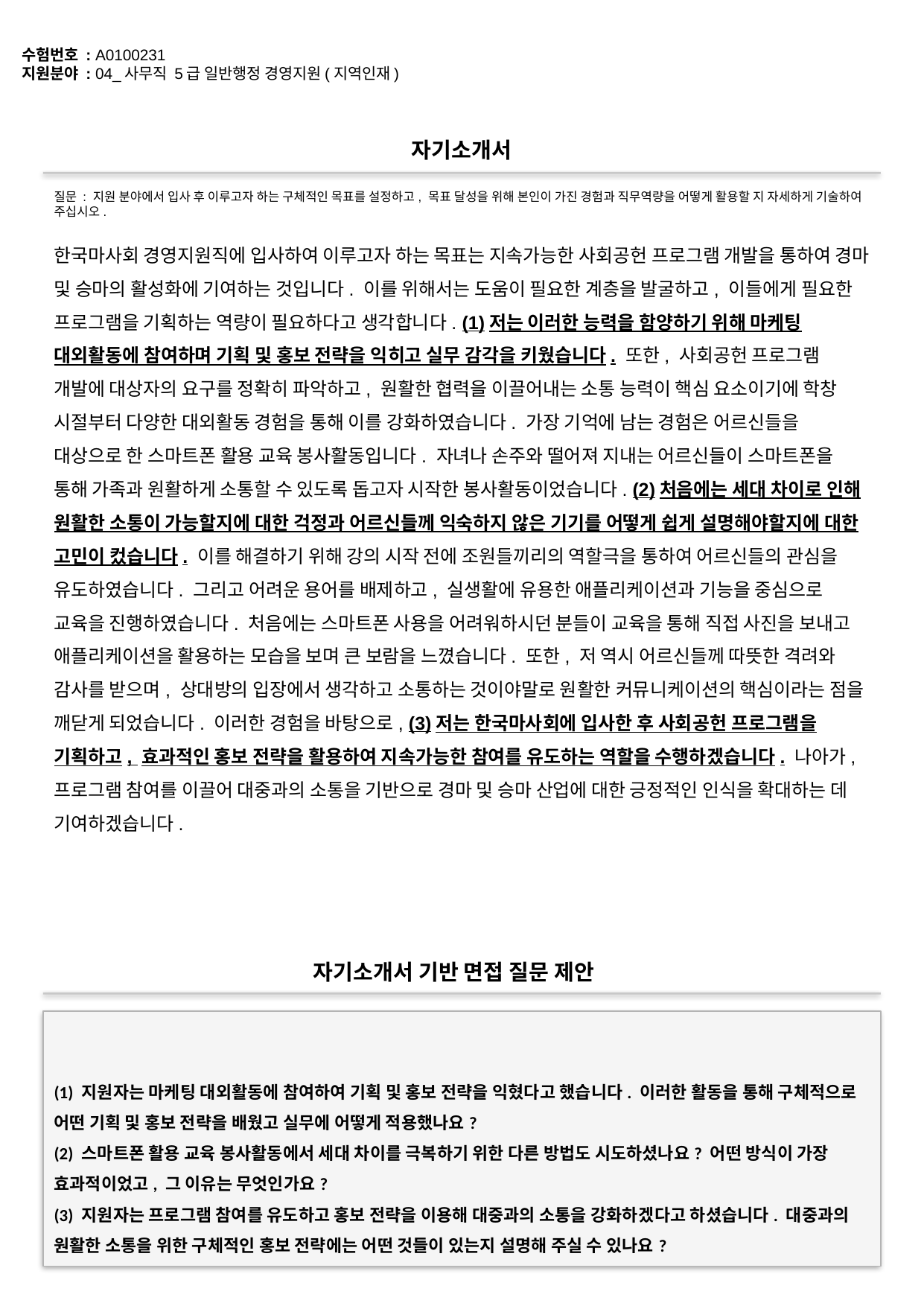

수험번호 : A0100231
지원분야 : 04_사무직 5급 일반행정 경영지원(지역인재)
#

자기소개서

질문 : 지원 분야에서 입사 후 이루고자 하는 구체적인 목표를 설정하고, 목표 달성을 위해 본인이 가진 경험과 직무역량을 어떻게 활용할 지 자세하게 기술하여 주십시오.

한국마사회 경영지원직에 입사하여 이루고자 하는 목표는 지속가능한 사회공헌 프로그램 개발을 통하여 경마 및 승마의 활성화에 기여하는 것입니다. 이를 위해서는 도움이 필요한 계층을 발굴하고, 이들에게 필요한 프로그램을 기획하는 역량이 필요하다고 생각합니다. (1)저는 이러한 능력을 함양하기 위해 마케팅 대외활동에 참여하며 기획 및 홍보 전략을 익히고 실무 감각을 키웠습니다. 또한, 사회공헌 프로그램 개발에 대상자의 요구를 정확히 파악하고, 원활한 협력을 이끌어내는 소통 능력이 핵심 요소이기에 학창 시절부터 다양한 대외활동 경험을 통해 이를 강화하였습니다. 가장 기억에 남는 경험은 어르신들을 대상으로 한 스마트폰 활용 교육 봉사활동입니다. 자녀나 손주와 떨어져 지내는 어르신들이 스마트폰을 통해 가족과 원활하게 소통할 수 있도록 돕고자 시작한 봉사활동이었습니다. (2)처음에는 세대 차이로 인해 원활한 소통이 가능할지에 대한 걱정과 어르신들께 익숙하지 않은 기기를 어떻게 쉽게 설명해야할지에 대한 고민이 컸습니다. 이를 해결하기 위해 강의 시작 전에 조원들끼리의 역할극을 통하여 어르신들의 관심을 유도하였습니다. 그리고 어려운 용어를 배제하고, 실생활에 유용한 애플리케이션과 기능을 중심으로 교육을 진행하였습니다. 처음에는 스마트폰 사용을 어려워하시던 분들이 교육을 통해 직접 사진을 보내고 애플리케이션을 활용하는 모습을 보며 큰 보람을 느꼈습니다. 또한, 저 역시 어르신들께 따뜻한 격려와 감사를 받으며, 상대방의 입장에서 생각하고 소통하는 것이야말로 원활한 커뮤니케이션의 핵심이라는 점을 깨닫게 되었습니다. 이러한 경험을 바탕으로, (3)저는 한국마사회에 입사한 후 사회공헌 프로그램을 기획하고, 효과적인 홍보 전략을 활용하여 지속가능한 참여를 유도하는 역할을 수행하겠습니다. 나아가, 프로그램 참여를 이끌어 대중과의 소통을 기반으로 경마 및 승마 산업에 대한 긍정적인 인식을 확대하는 데 기여하겠습니다.

자기소개서 기반 면접 질문 제안

(1) 지원자는 마케팅 대외활동에 참여하여 기획 및 홍보 전략을 익혔다고 했습니다. 이러한 활동을 통해 구체적으로 어떤 기획 및 홍보 전략을 배웠고 실무에 어떻게 적용했나요?
(2) 스마트폰 활용 교육 봉사활동에서 세대 차이를 극복하기 위한 다른 방법도 시도하셨나요? 어떤 방식이 가장 효과적이었고, 그 이유는 무엇인가요?
(3) 지원자는 프로그램 참여를 유도하고 홍보 전략을 이용해 대중과의 소통을 강화하겠다고 하셨습니다. 대중과의 원활한 소통을 위한 구체적인 홍보 전략에는 어떤 것들이 있는지 설명해 주실 수 있나요?